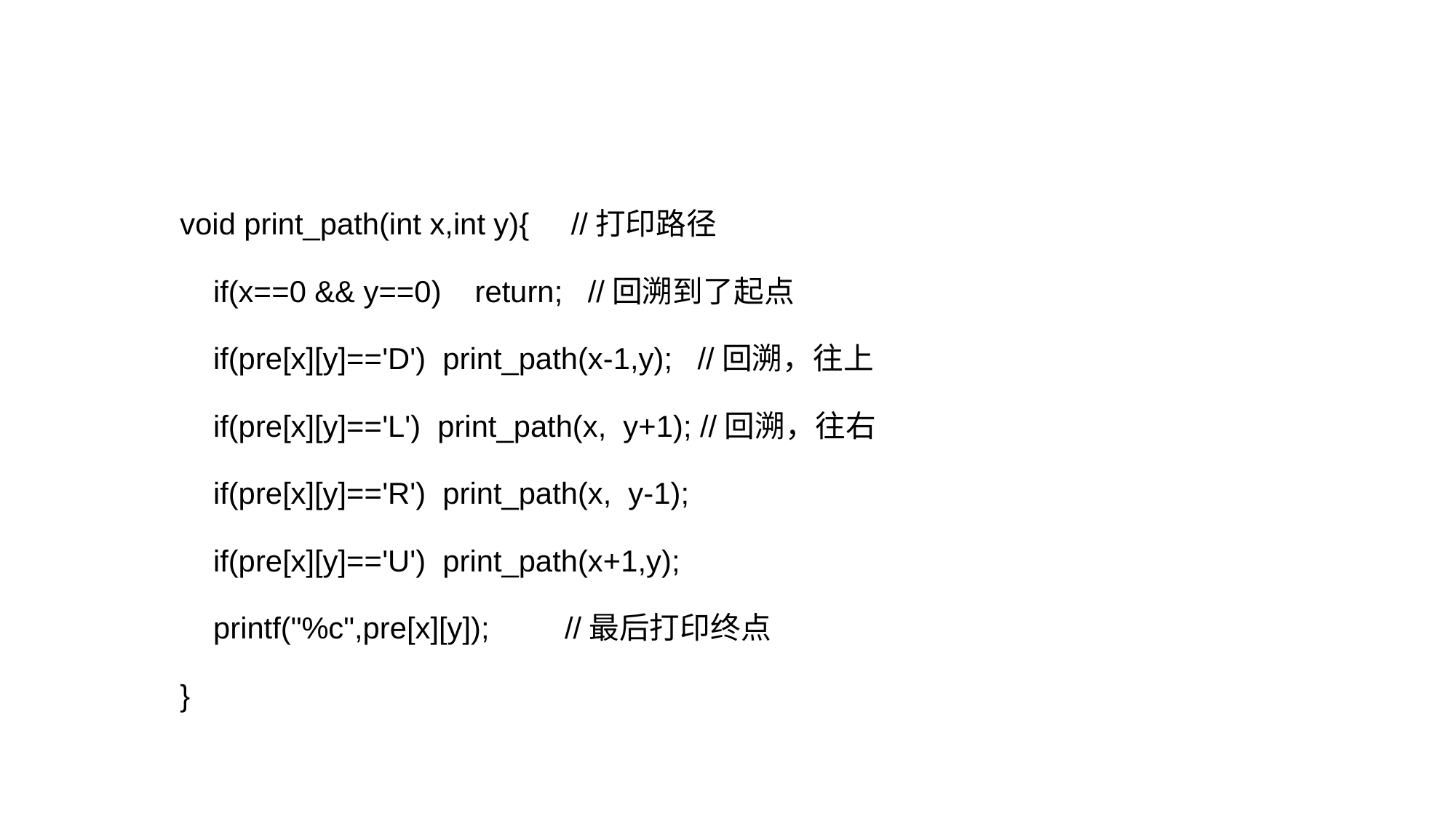

void print_path(int x,int y){     //打印路径
    if(x==0 && y==0)    return;   //回溯到了起点
    if(pre[x][y]=='D')  print_path(x-1,y);   //回溯，往上
    if(pre[x][y]=='L')  print_path(x,  y+1); //回溯，往右
    if(pre[x][y]=='R')  print_path(x,  y-1);
    if(pre[x][y]=='U')  print_path(x+1,y);
    printf("%c",pre[x][y]);         //最后打印终点
}